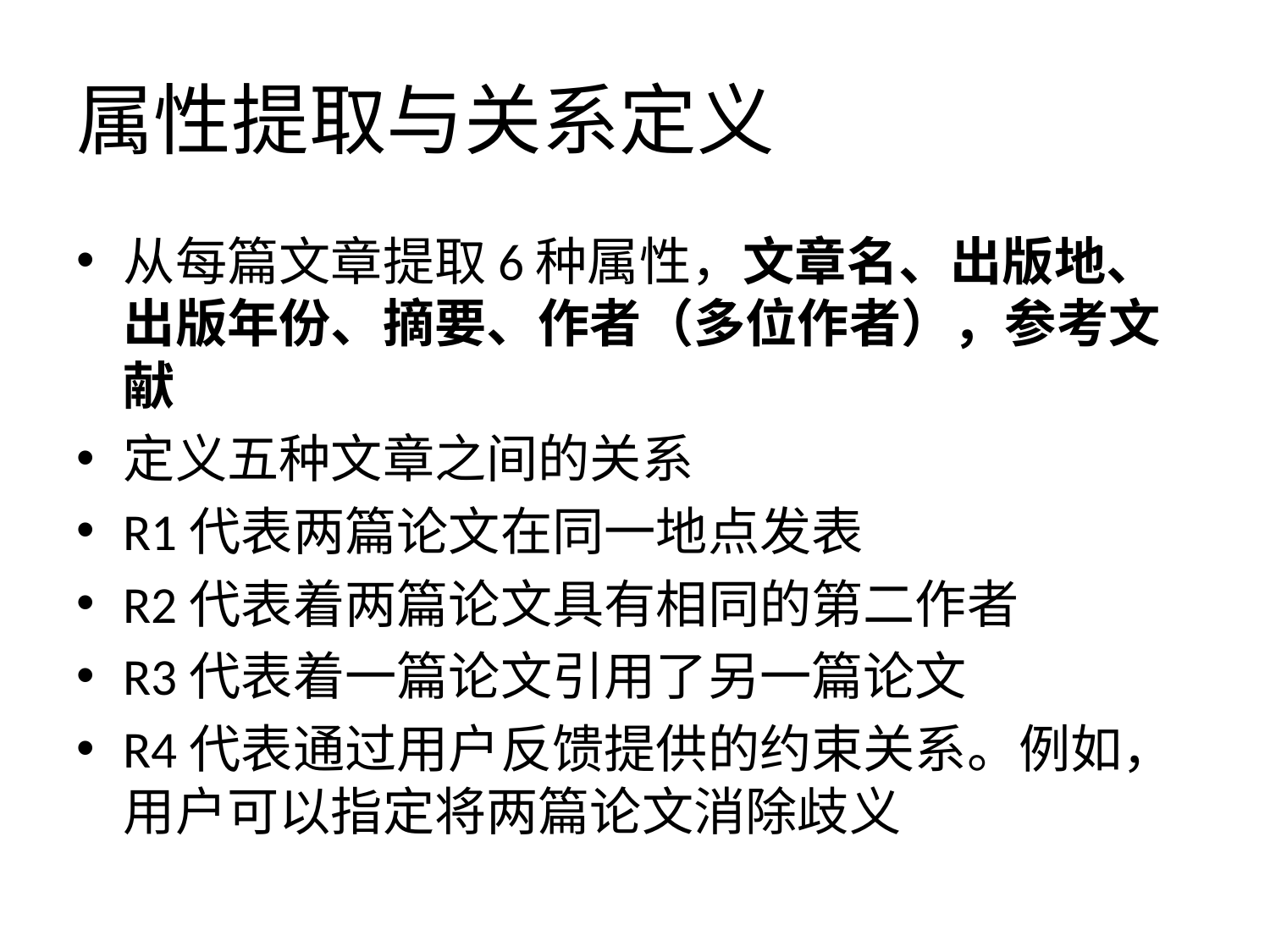

# 属性提取与关系定义
从每篇文章提取6种属性，文章名、出版地、出版年份、摘要、作者（多位作者），参考文献
定义五种文章之间的关系
R1代表两篇论文在同一地点发表
R2代表着两篇论文具有相同的第二作者
R3代表着一篇论文引用了另一篇论文
R4代表通过用户反馈提供的约束关系。例如，用户可以指定将两篇论文消除歧义